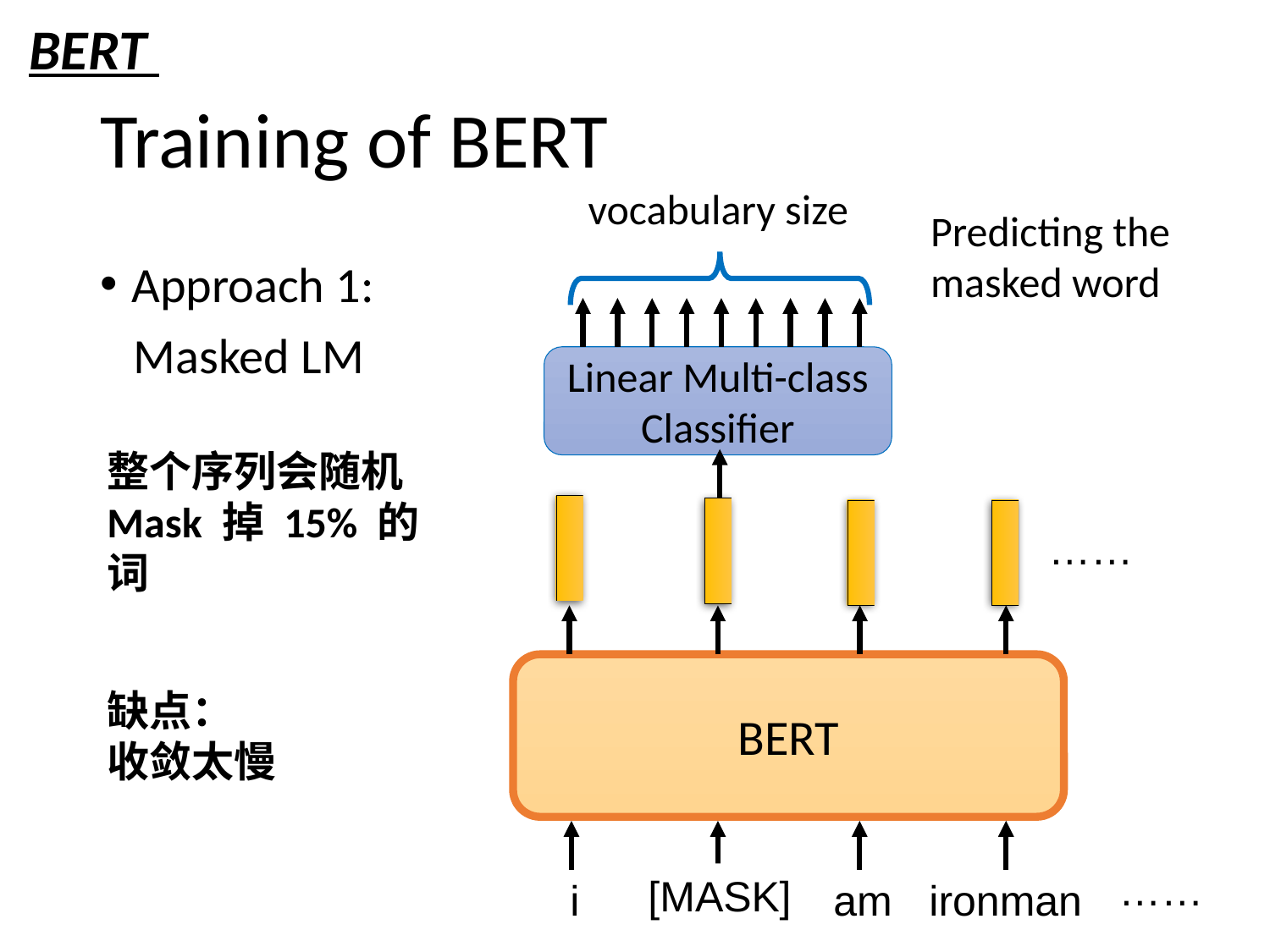

BERT
# Training of BERT

vocabulary size
Predicting the masked word
Approach 1:
   Masked LM
Linear Multi-class
Classifier
整个序列会随机 Mask 掉 15% 的词
……

BERT
缺点：
收敛太慢
i
退了
am
ironman
……
[MASK]